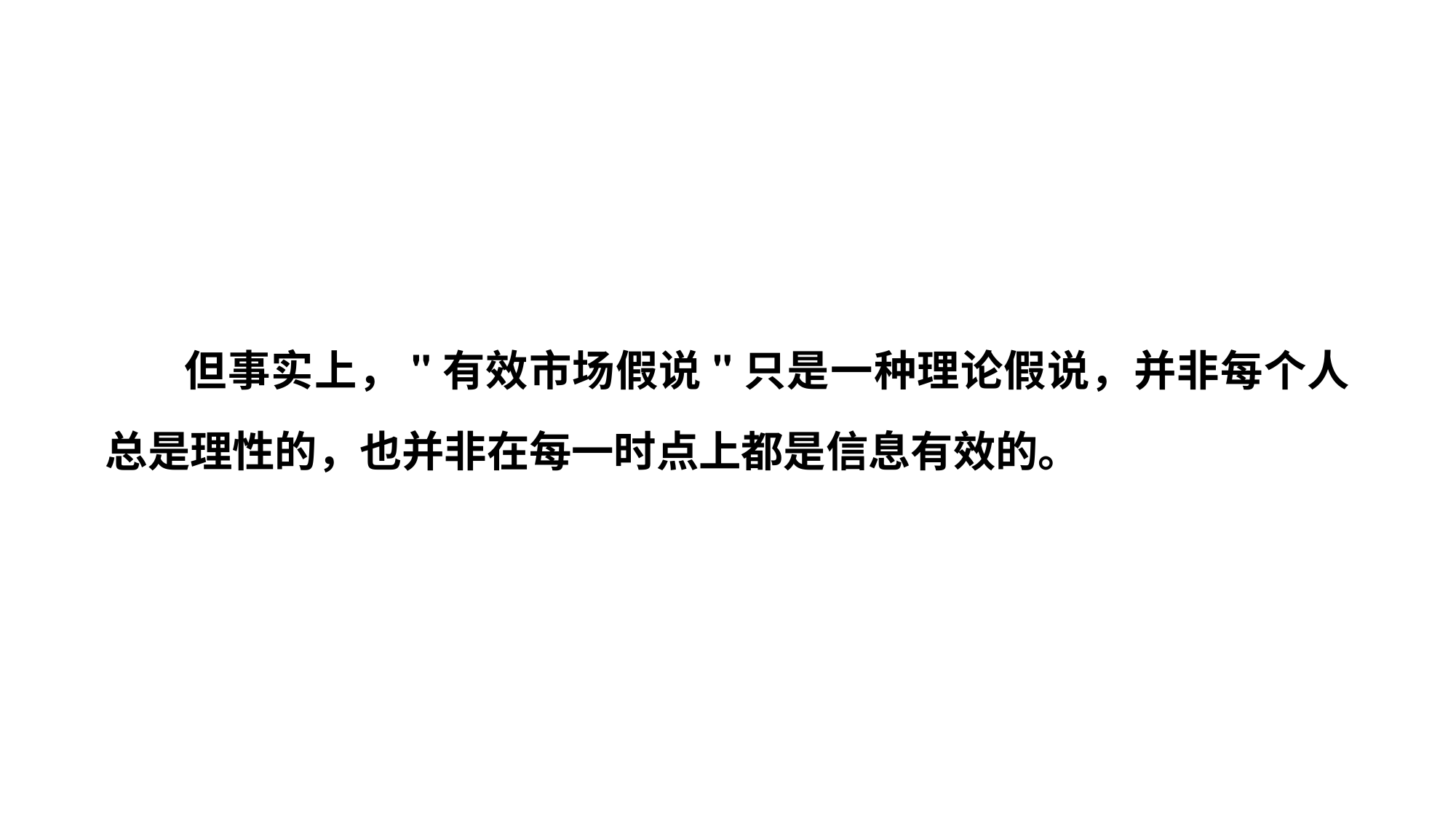

但事实上，"有效市场假说"只是一种理论假说，并非每个人总是理性的，也并非在每一时点上都是信息有效的。